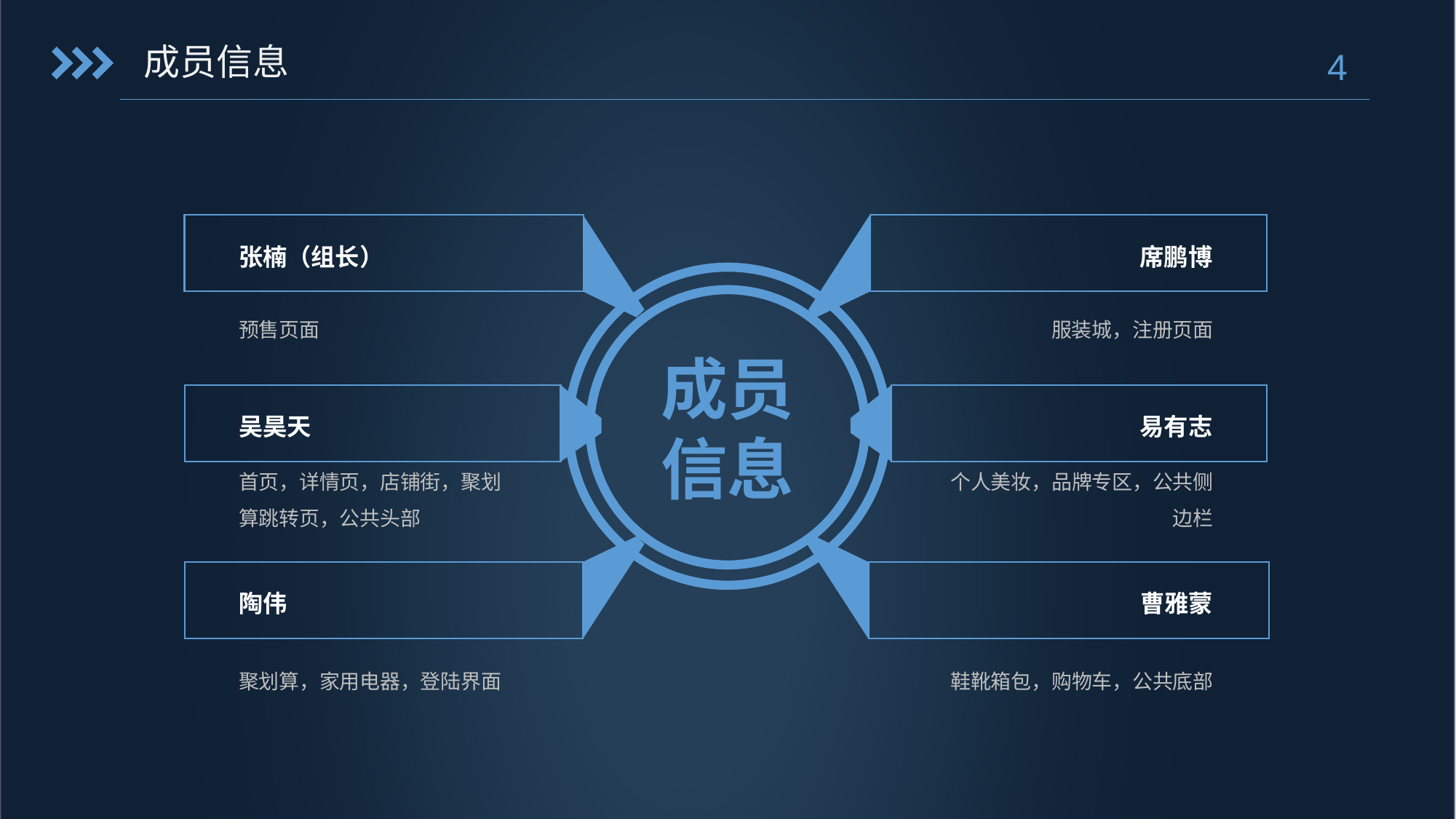

成员信息

张楠（组长）
席鹏博

成员信息
服装城，注册页面
预售页面

吴昊天
易有志
首页，详情页，店铺街，聚划算跳转页，公共头部
个人美妆，品牌专区，公共侧边栏

陶伟
曹雅蒙
聚划算，家用电器，登陆界面
鞋靴箱包，购物车，公共底部